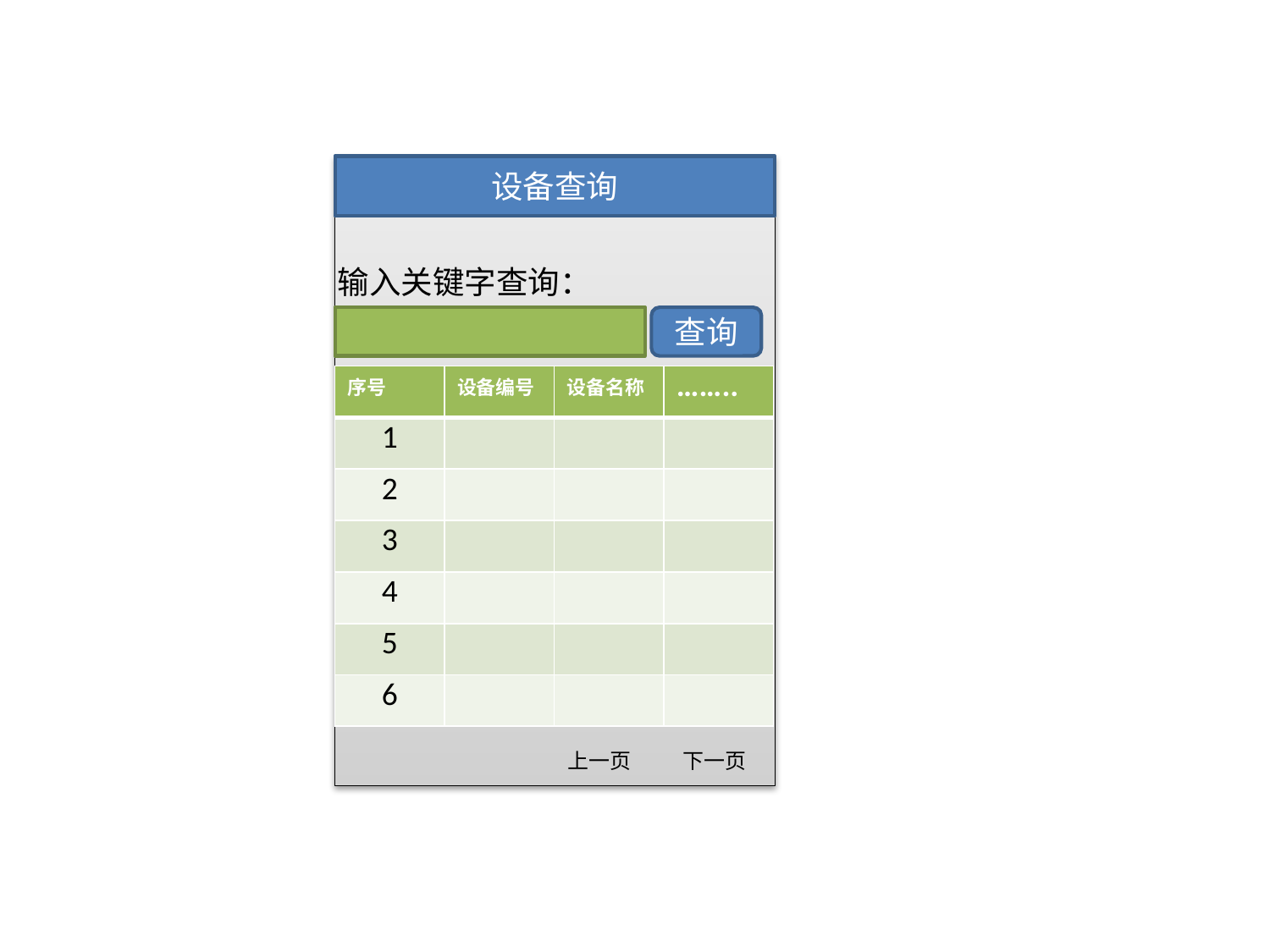

设备查询
输入关键字查询：

查询
| 序号 | 设备编号 | 设备名称 | …….. |
| --- | --- | --- | --- |
| 1 |  |  |  |
| 2 |  |  |  |
| 3 |  |  |  |
| 4 |  |  |  |
| 5 |  |  |  |
| 6 |  |  |  |
上一页
下一页